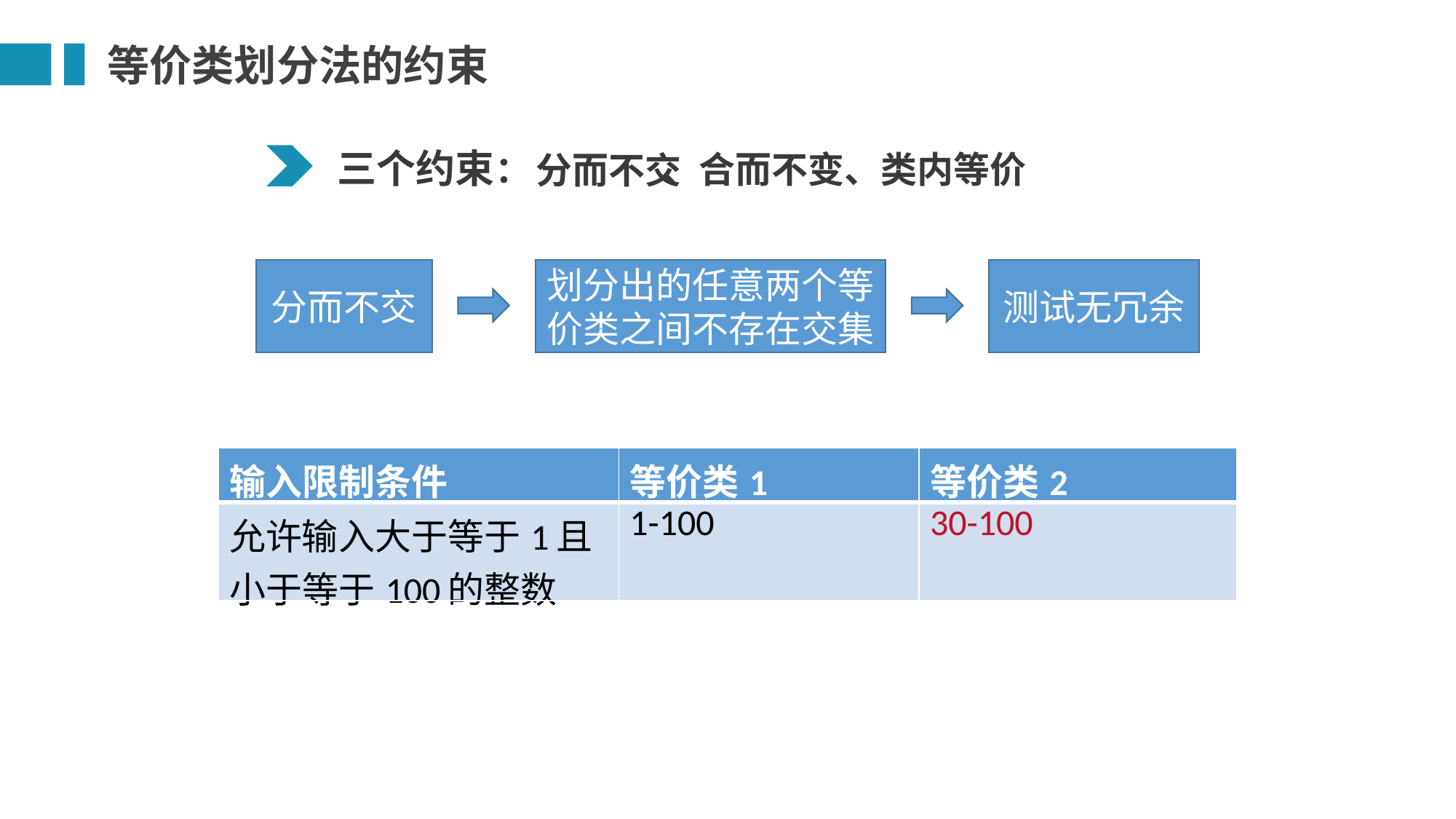

等价类划分法的约束

三个约束：                、合而不变、类内等价

分而不交
分而不交
划分出的任意两个等价类之间不存在交集
测试无冗余

| 输入限制条件 | 等价类1 | 等价类2 |
| --- | --- | --- |
| 允许输入大于等于1且小于等于100的整数 | 1-100 | 30-100 |
17